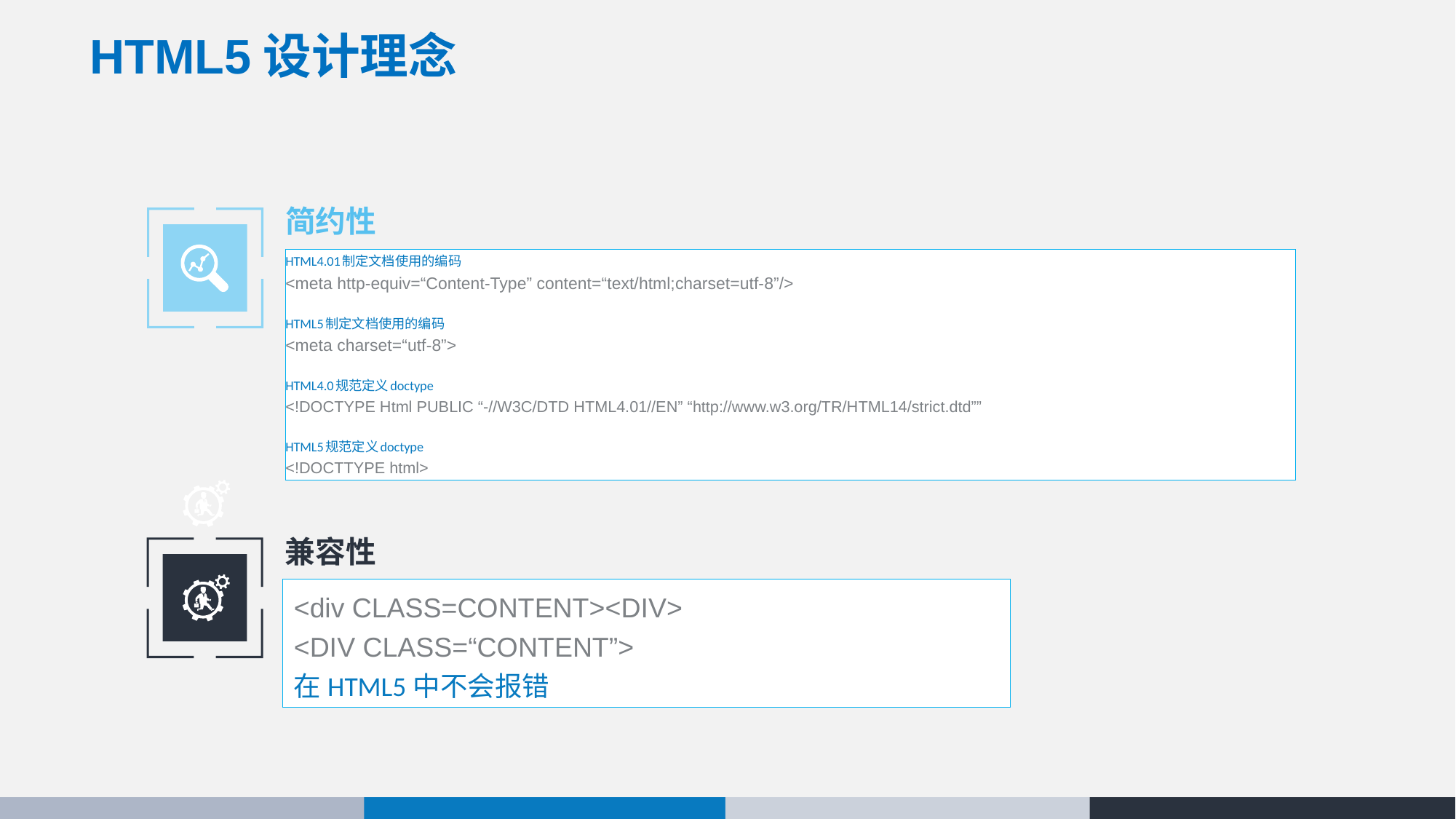

# HTML5设计理念
简约性

HTML4.01制定文档使用的编码
<meta http-equiv=“Content-Type” content=“text/html;charset=utf-8”/>

HTML5制定文档使用的编码
<meta charset=“utf-8”>

HTML4.0规范定义doctype
<!DOCTYPE Html PUBLIC “-//W3C/DTD HTML4.01//EN” “http://www.w3.org/TR/HTML14/strict.dtd””

HTML5规范定义doctype
<!DOCTTYPE html>

兼容性

<div CLASS=CONTENT><DIV>
<DIV CLASS=“CONTENT”>
在HTML5中不会报错